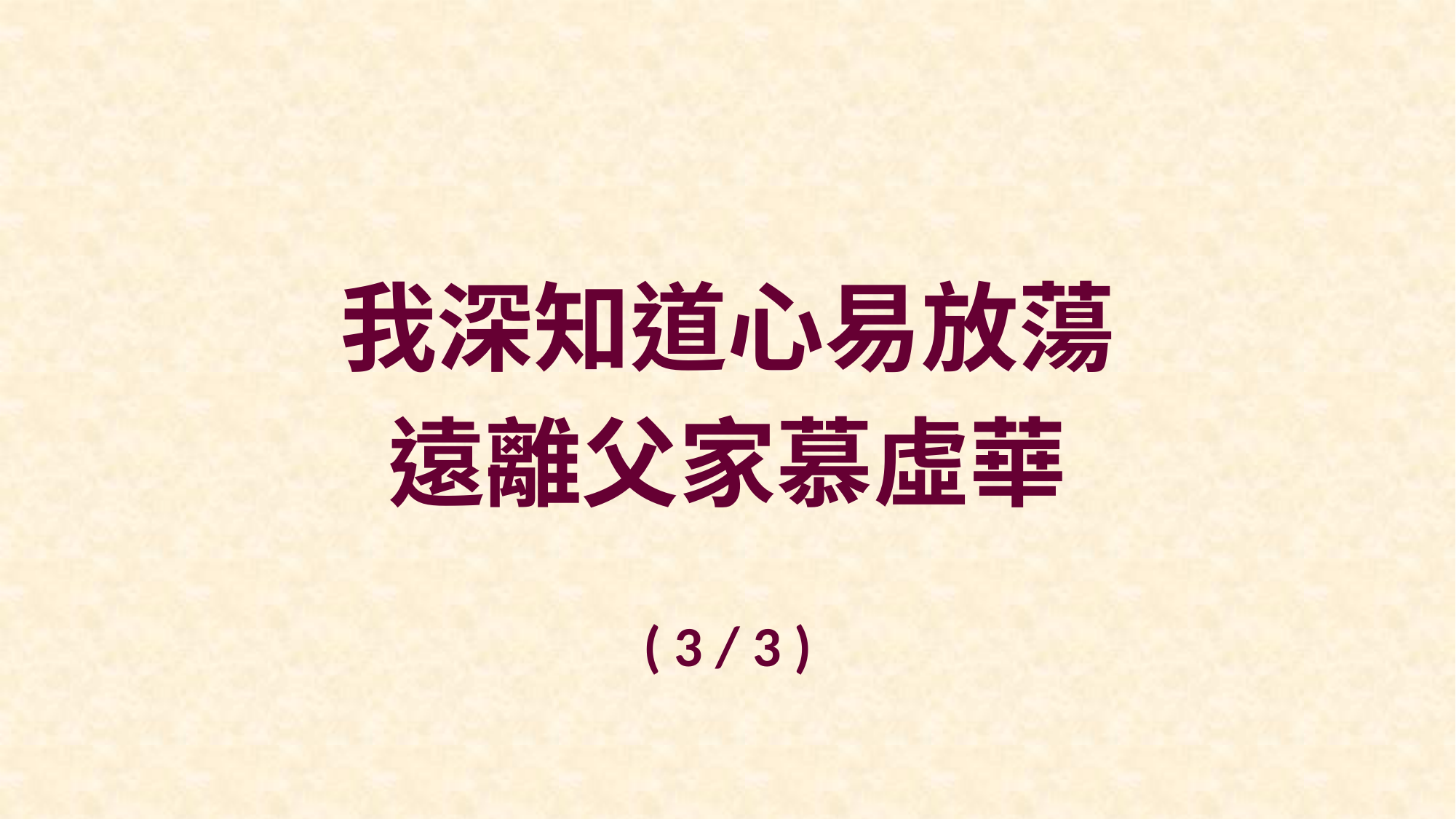

我深知道心易放蕩
遠離父家慕虛華
( 3 / 3 )